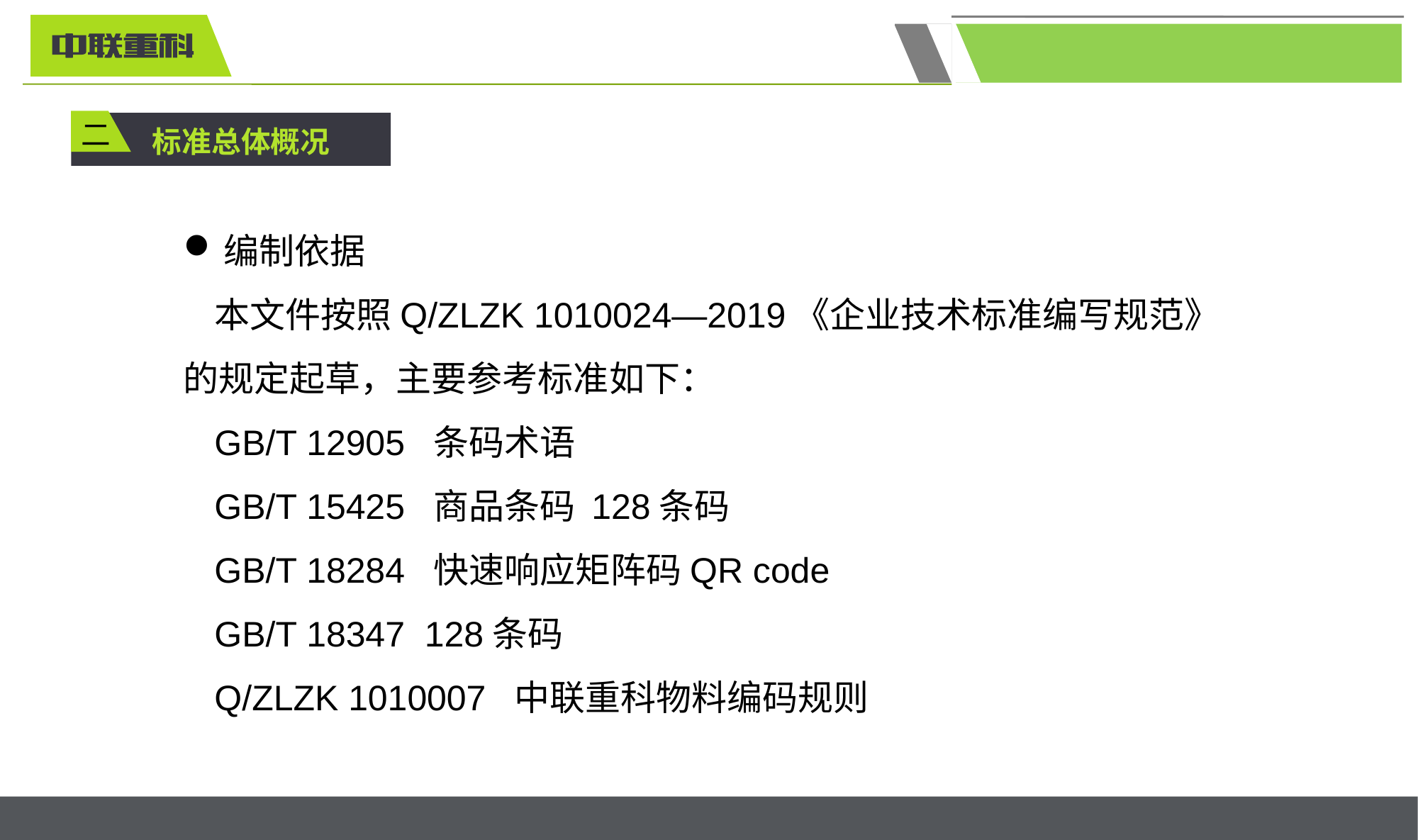

标准总体概况
二

编制依据
本文件按照Q/ZLZK 1010024—2019《企业技术标准编写规范》的规定起草，主要参考标准如下：
GB/T 12905  条码术语
GB/T 15425  商品条码 128条码
GB/T 18284  快速响应矩阵码QR code
GB/T 18347  128条码
Q/ZLZK 1010007  中联重科物料编码规则